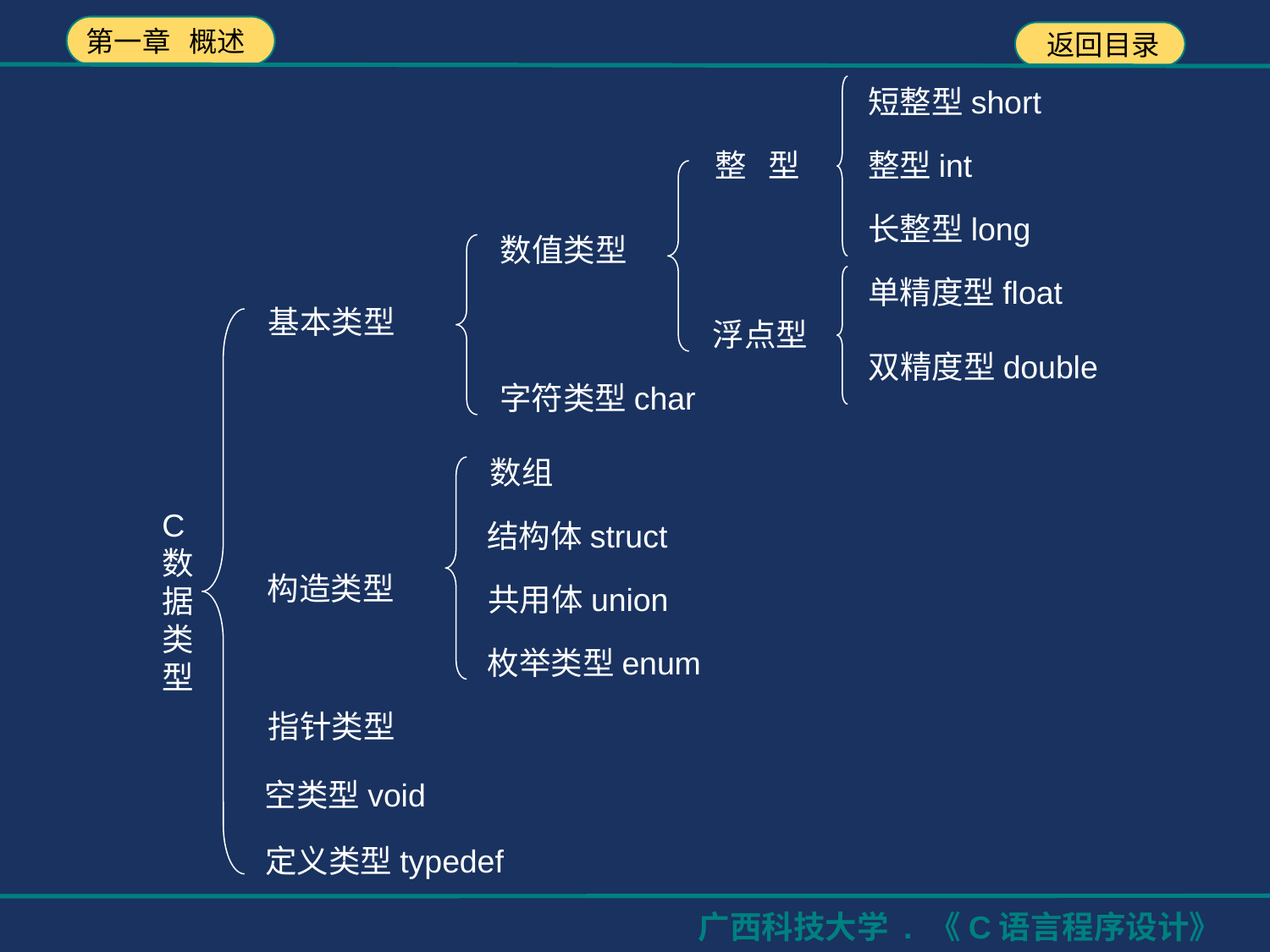

短整型short
整   型
整型int

长整型long
数值类型

单精度型float
基本类型

浮点型
双精度型double
字符类型char
数组

C
数
据
类
型
结构体struct
构造类型
共用体union
枚举类型enum
指针类型
空类型void
定义类型typedef